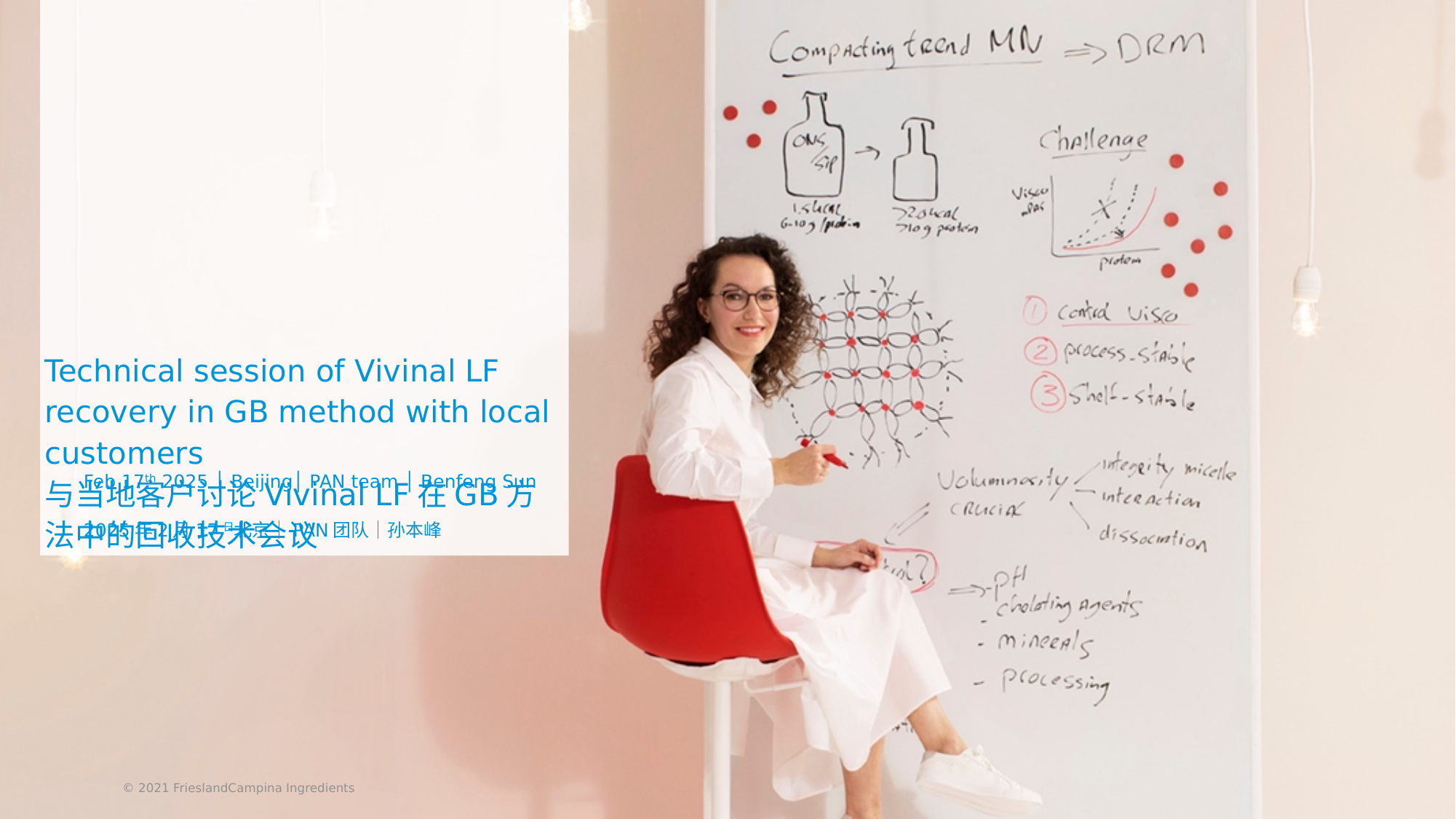

# Technical session of Vivinal LF recovery in GB method with local customers
与当地客户讨论Vivinal LF在GB方法中的回收技术会议

Feb 17th 2025 │ Beijing│ PAN team │ Benfeng Sun
2025年2月17日北京│PAN团队│孙本峰